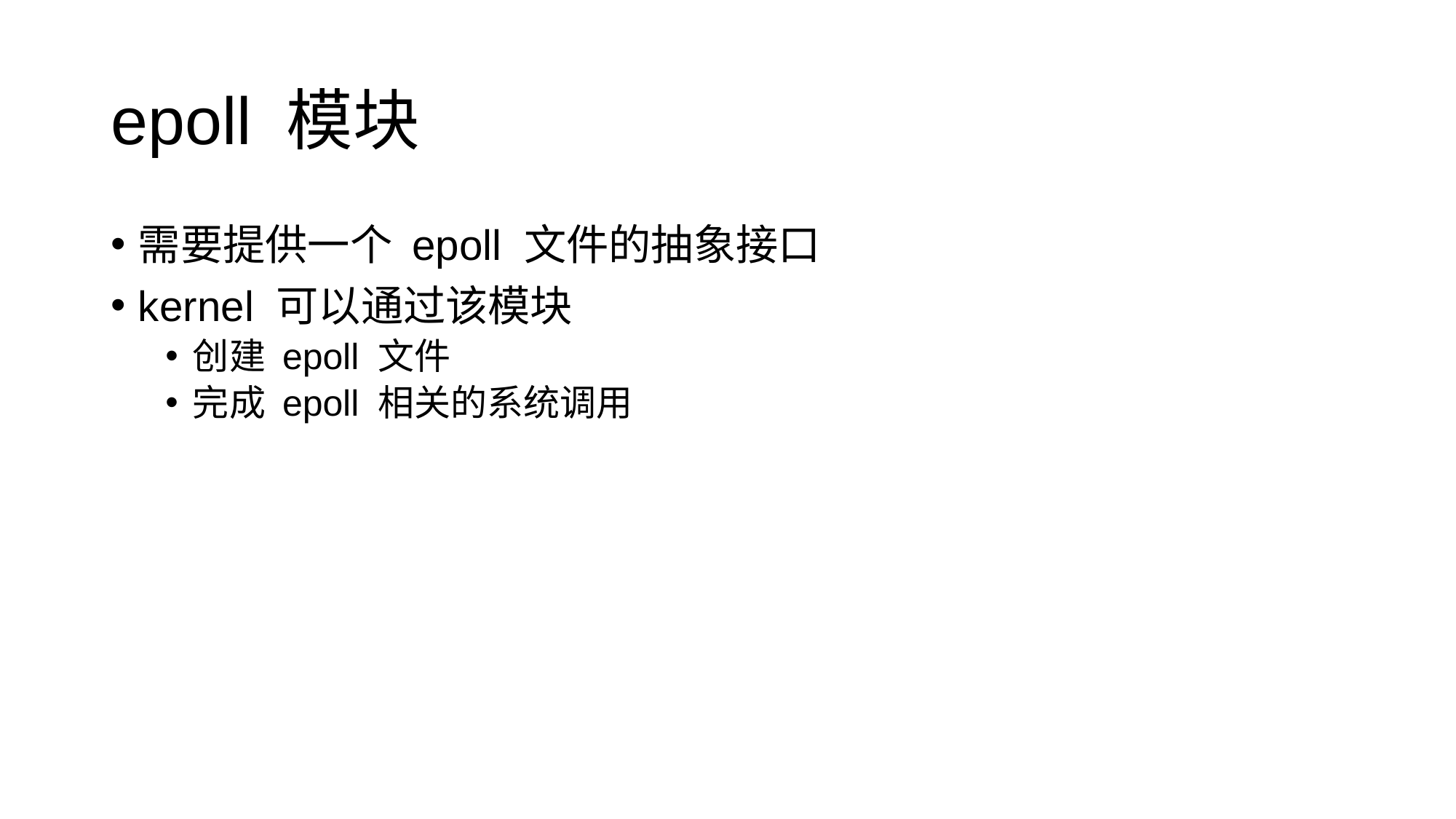

# epoll 模块
需要提供一个 epoll 文件的抽象接口
kernel 可以通过该模块
创建 epoll 文件
完成 epoll 相关的系统调用